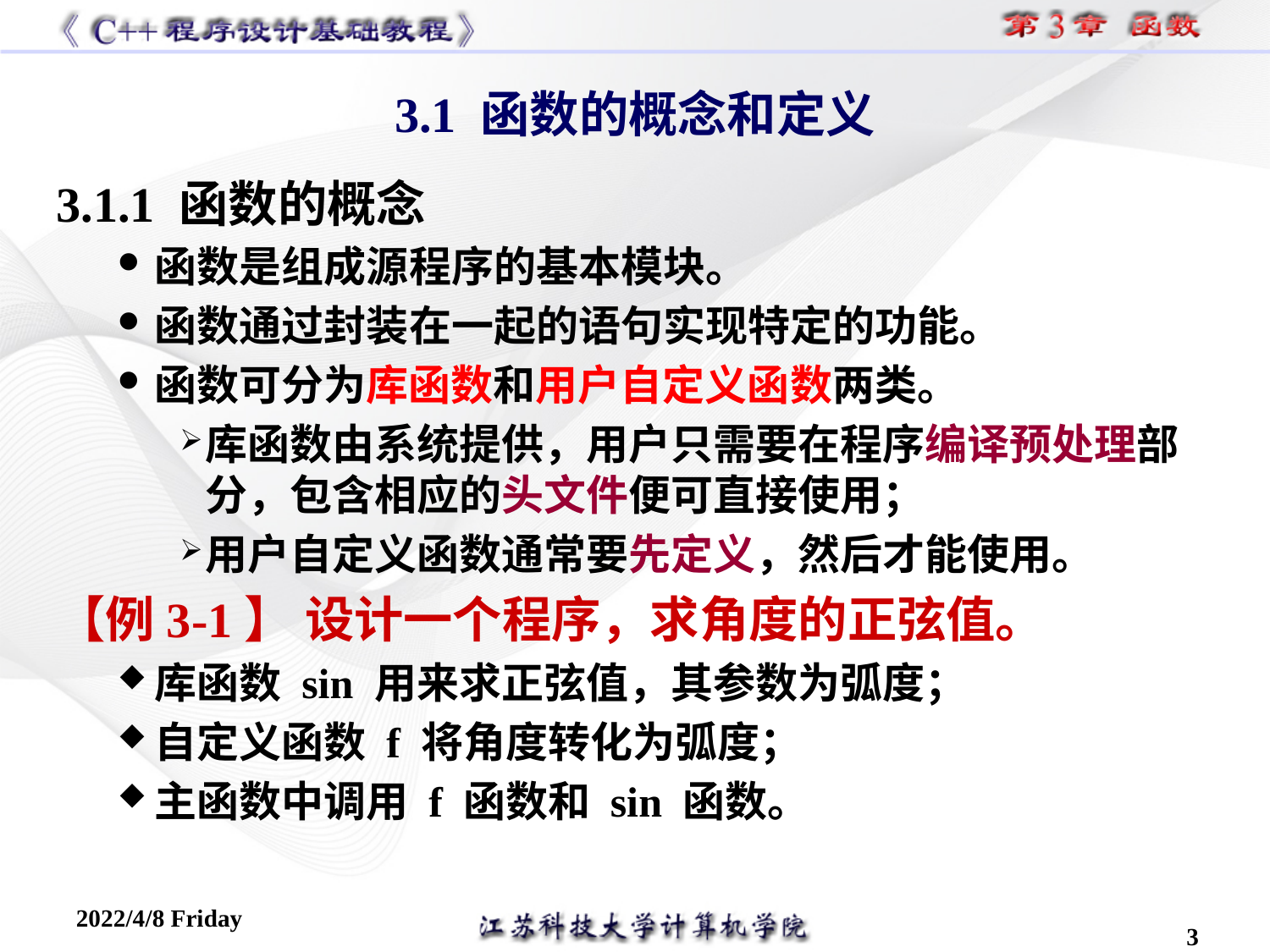

# 3.1 函数的概念和定义
3.1.1 函数的概念
函数是组成源程序的基本模块。
函数通过封装在一起的语句实现特定的功能。
函数可分为库函数和用户自定义函数两类。
库函数由系统提供，用户只需要在程序编译预处理部分，包含相应的头文件便可直接使用；
用户自定义函数通常要先定义，然后才能使用。
【例3-1】 设计一个程序，求角度的正弦值。
库函数 sin 用来求正弦值，其参数为弧度；
自定义函数 f 将角度转化为弧度；
主函数中调用 f 函数和 sin 函数。